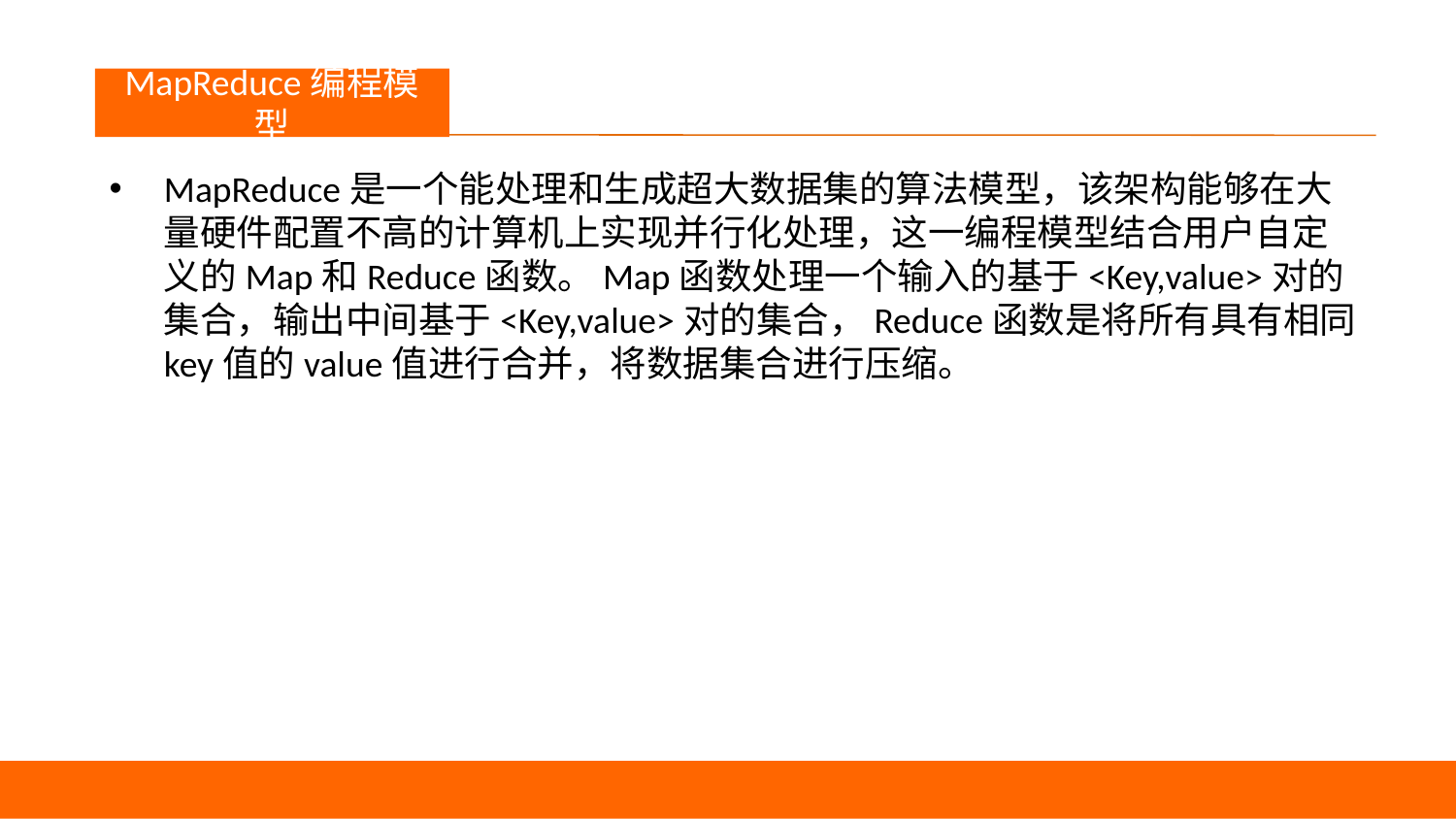

议程
MapReduce编程模型

MapReduce是一个能处理和生成超大数据集的算法模型，该架构能够在大量硬件配置不高的计算机上实现并行化处理，这一编程模型结合用户自定义的Map和Reduce函数。Map函数处理一个输入的基于<Key,value>对的集合，输出中间基于<Key,value>对的集合，Reduce函数是将所有具有相同key值的value值进行合并，将数据集合进行压缩。